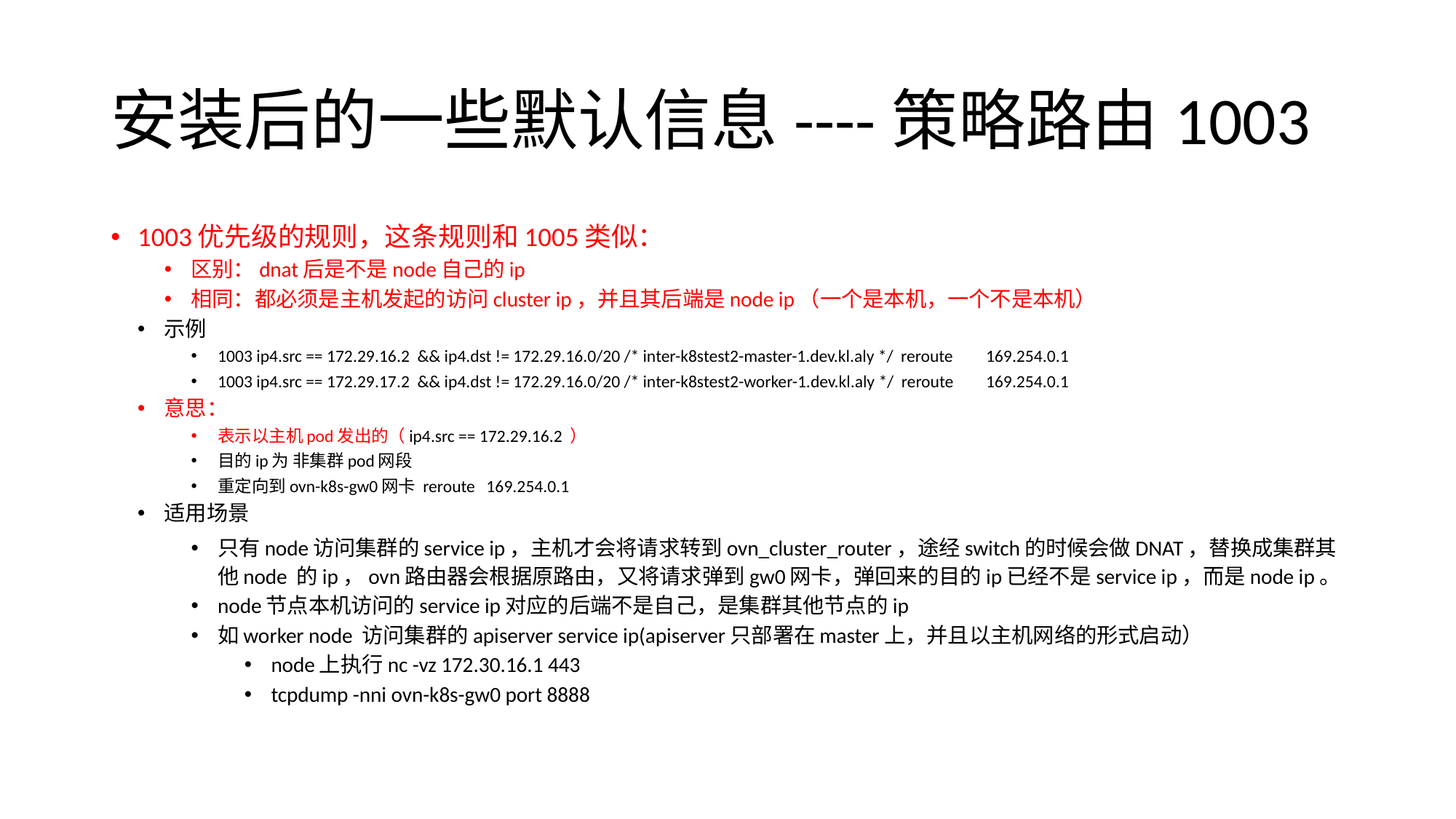

# 安装后的一些默认信息----策略路由1003
1003优先级的规则，这条规则和1005类似：
区别：dnat后是不是node自己的ip
相同：都必须是主机发起的访问cluster ip，并且其后端是node ip（一个是本机，一个不是本机）
示例
1003 ip4.src == 172.29.16.2  && ip4.dst != 172.29.16.0/20 /* inter-k8stest2-master-1.dev.kl.aly */  reroute 	169.254.0.1
1003 ip4.src == 172.29.17.2  && ip4.dst != 172.29.16.0/20 /* inter-k8stest2-worker-1.dev.kl.aly */  reroute 	169.254.0.1
意思：
表示以主机pod发出的（ip4.src == 172.29.16.2 ）
目的ip为 非集群pod网段
重定向到ovn-k8s-gw0网卡 reroute   169.254.0.1
适用场景
只有node访问集群的service ip，主机才会将请求转到ovn_cluster_router，途经switch的时候会做DNAT，替换成集群其他node 的ip，ovn路由器会根据原路由，又将请求弹到gw0网卡，弹回来的目的ip已经不是service ip，而是node ip。
node节点本机访问的service ip对应的后端不是自己，是集群其他节点的ip
如worker node 访问集群的apiserver service ip(apiserver只部署在master上，并且以主机网络的形式启动）
node上执行nc -vz 172.30.16.1 443
tcpdump -nni ovn-k8s-gw0 port 8888